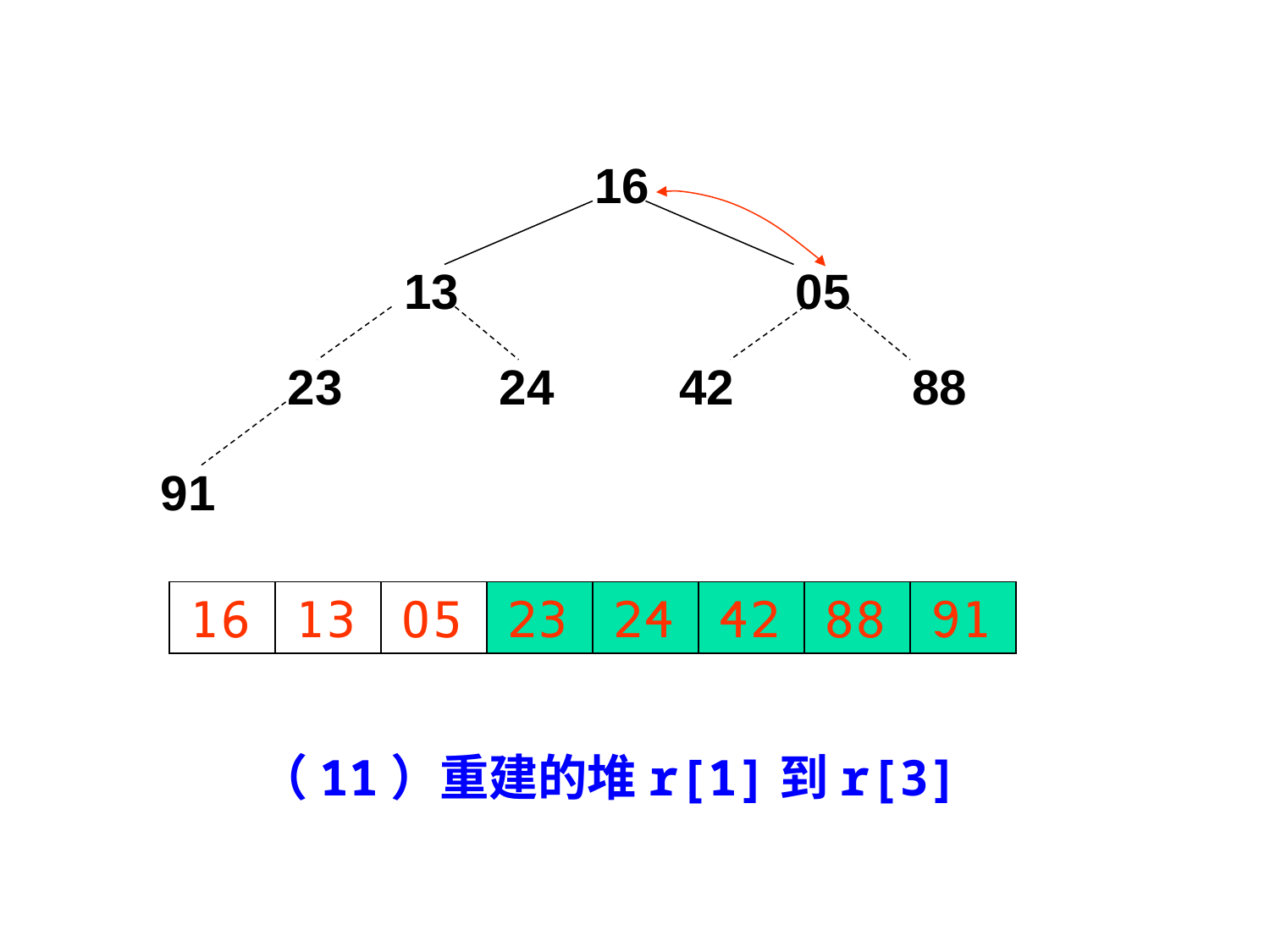

16

13
05

23
24
42
88

91
16
13
05
23
24
42
88
91
（11）重建的堆r[1]到r[3]